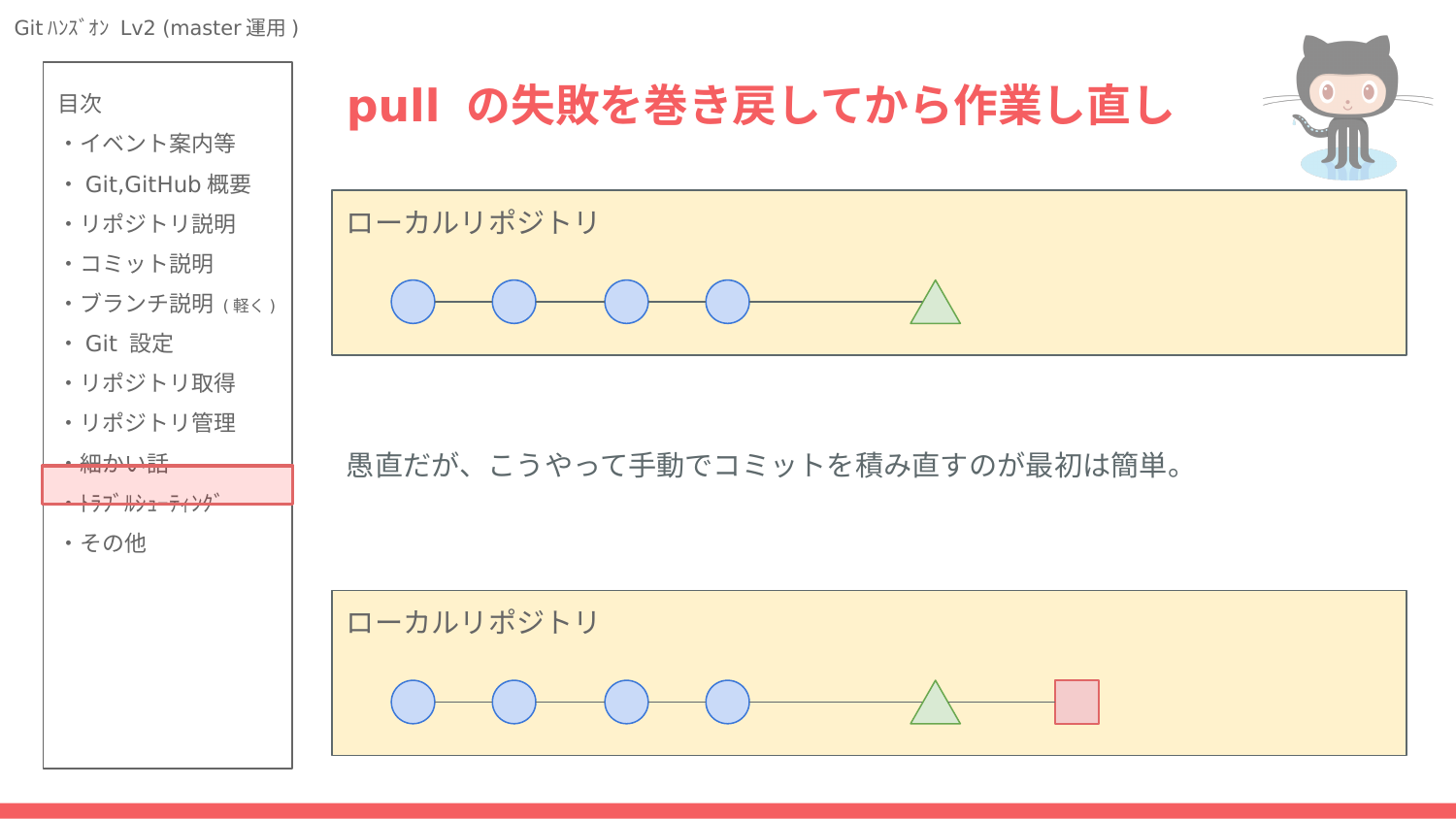

# pull の失敗を巻き戻してから作業し直し
ローカルリポジトリ

愚直だが、こうやって手動でコミットを積み直すのが最初は簡単。

ローカルリポジトリ